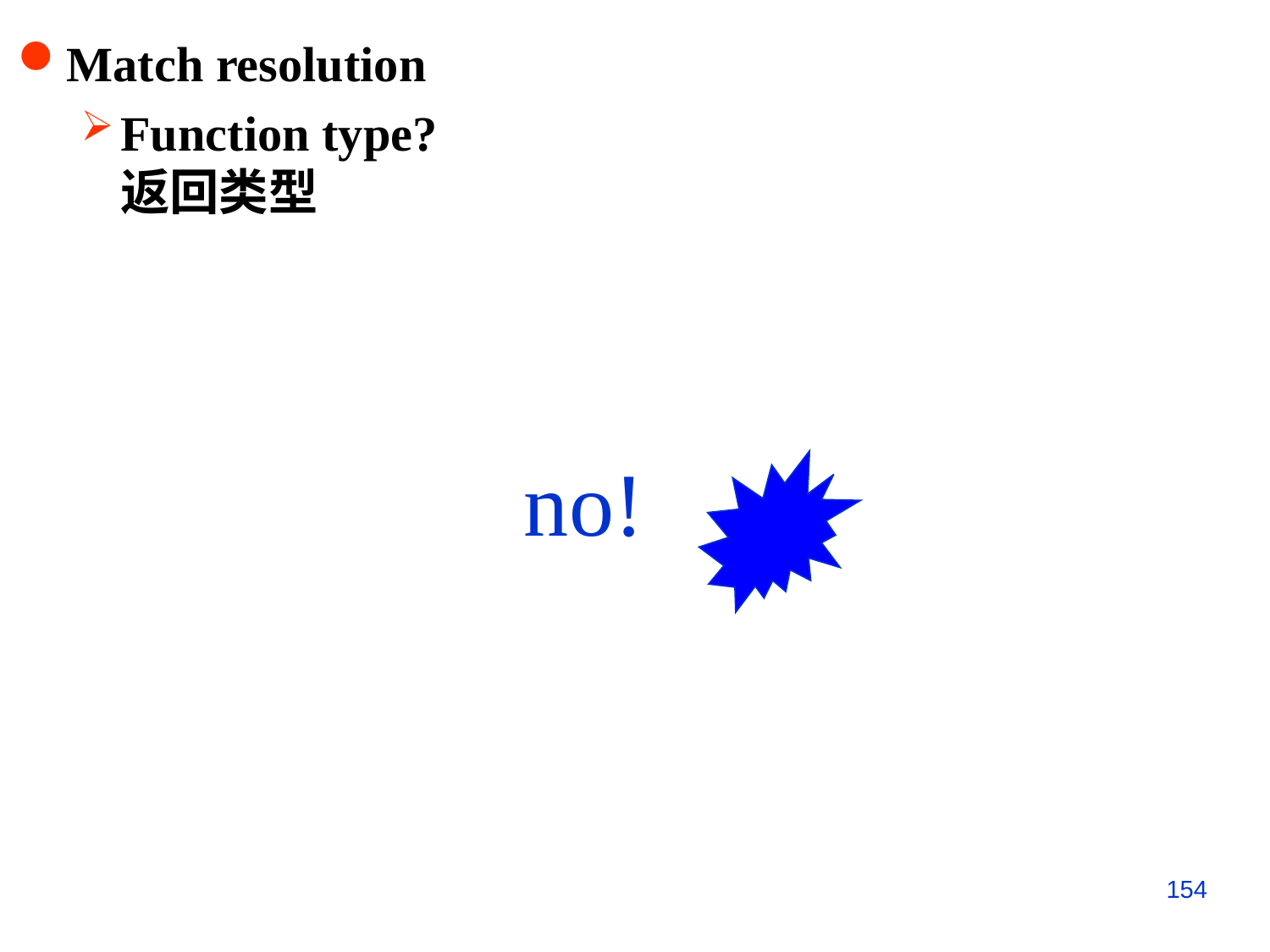

Match resolution
Function type?
返回类型

no!

154